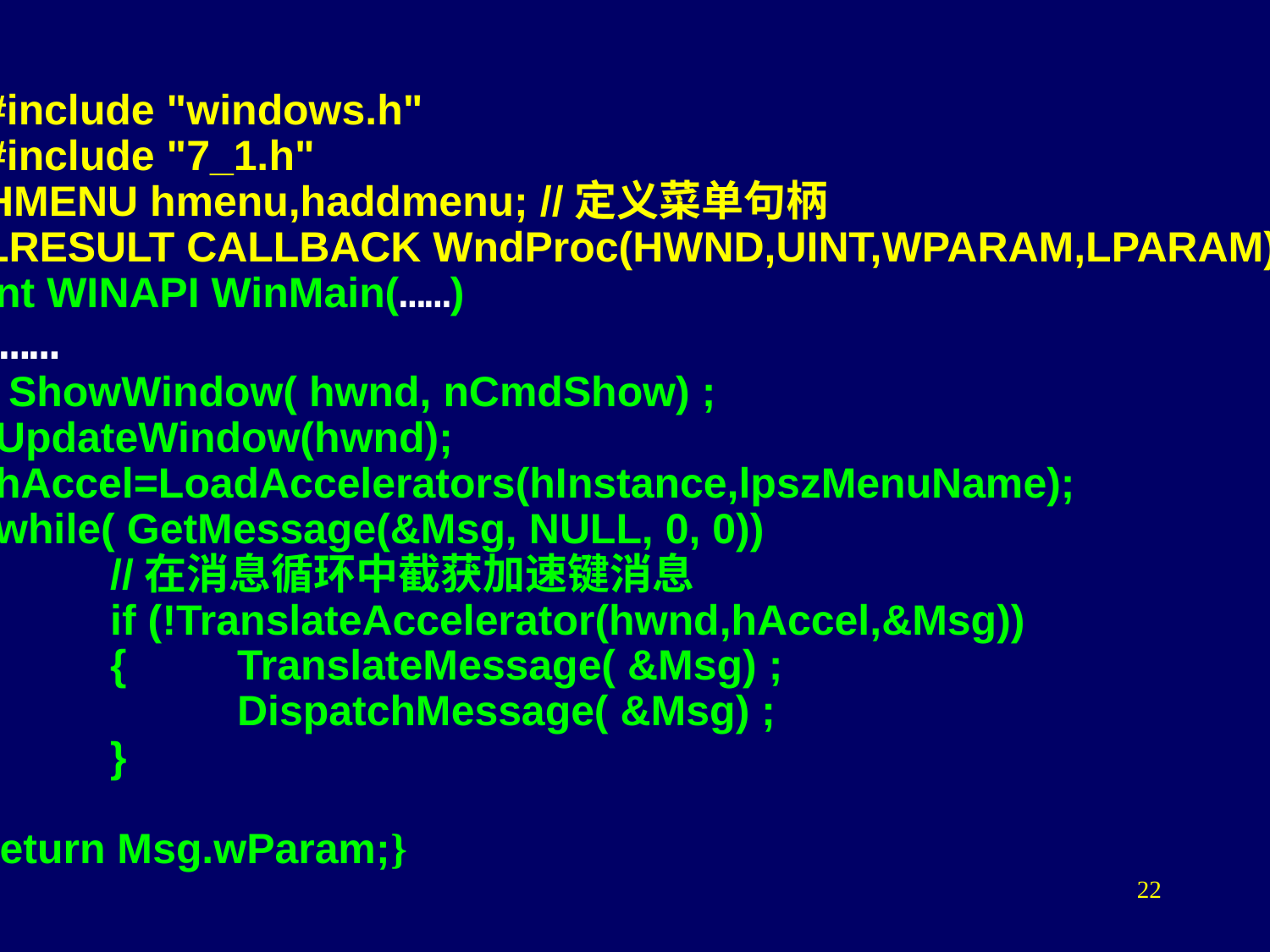

#include "windows.h"
#include "7_1.h"
HMENU hmenu,haddmenu; //定义菜单句柄
LRESULT CALLBACK WndProc(HWND,UINT,WPARAM,LPARAM);
int WINAPI WinMain(……)
{……
 ShowWindow( hwnd, nCmdShow) ;
 UpdateWindow(hwnd);
 hAccel=LoadAccelerators(hInstance,lpszMenuName);
 while( GetMessage(&Msg, NULL, 0, 0))
{ 	//在消息循环中截获加速键消息
	if (!TranslateAccelerator(hwnd,hAccel,&Msg))
	{	TranslateMessage( &Msg) ;
		DispatchMessage( &Msg) ;
	}
}
return Msg.wParam;}
22